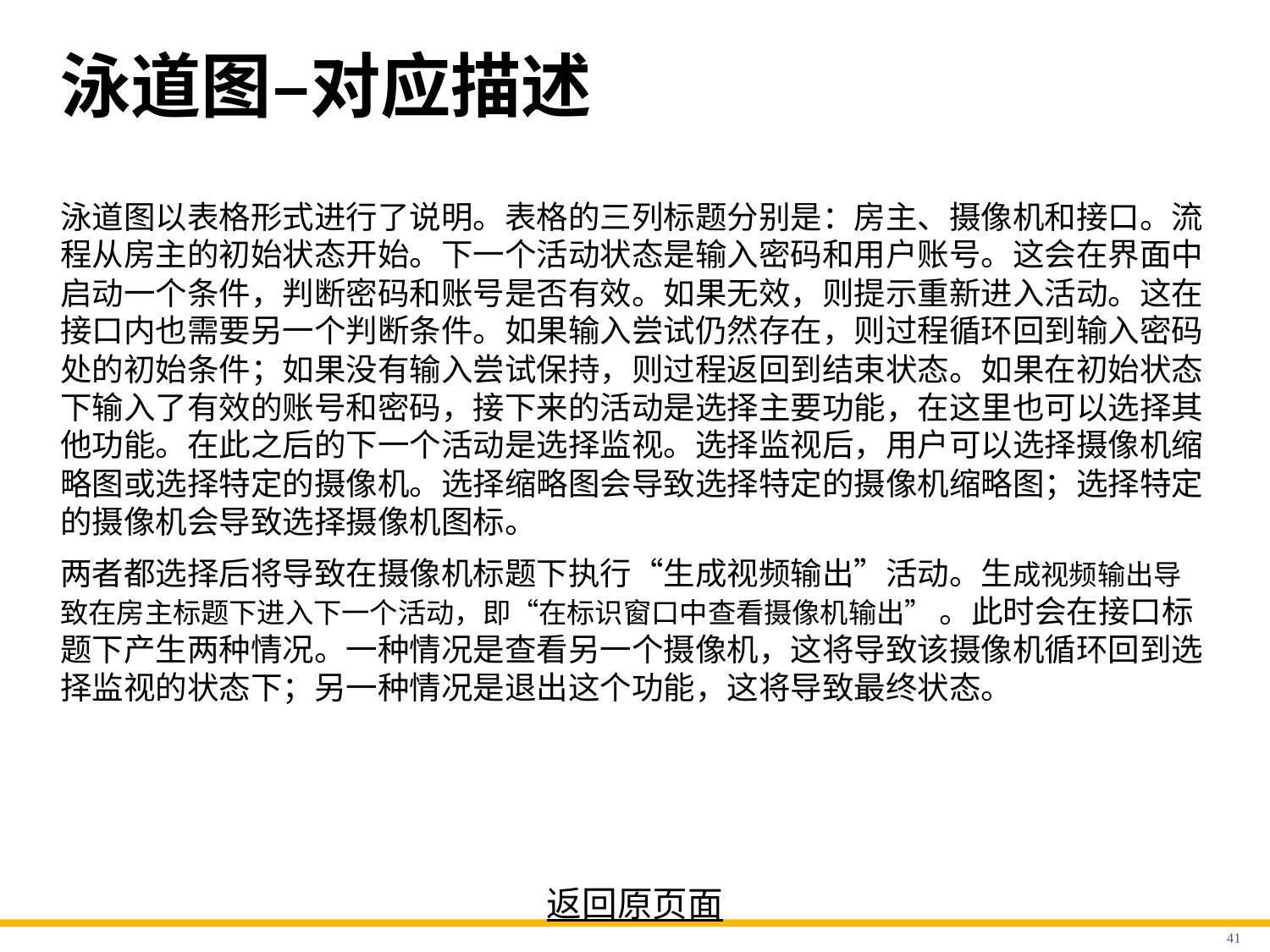

# 泳道图–对应描述
泳道图以表格形式进行了说明。表格的三列标题分别是：房主、摄像机和接口。流程从房主的初始状态开始。下一个活动状态是输入密码和用户账号。这会在界面中启动一个条件，判断密码和账号是否有效。如果无效，则提示重新进入活动。这在接口内也需要另一个判断条件。如果输入尝试仍然存在，则过程循环回到输入密码处的初始条件；如果没有输入尝试保持，则过程返回到结束状态。如果在初始状态下输入了有效的账号和密码，接下来的活动是选择主要功能，在这里也可以选择其他功能。在此之后的下一个活动是选择监视。选择监视后，用户可以选择摄像机缩略图或选择特定的摄像机。选择缩略图会导致选择特定的摄像机缩略图；选择特定的摄像机会导致选择摄像机图标。
两者都选择后将导致在摄像机标题下执行“生成视频输出”活动。生成视频输出导致在房主标题下进入下一个活动，即“在标识窗口中查看摄像机输出” 。此时会在接口标题下产生两种情况。一种情况是查看另一个摄像机，这将导致该摄像机循环回到选择监视的状态下；另一种情况是退出这个功能，这将导致最终状态。
返回原页面
41